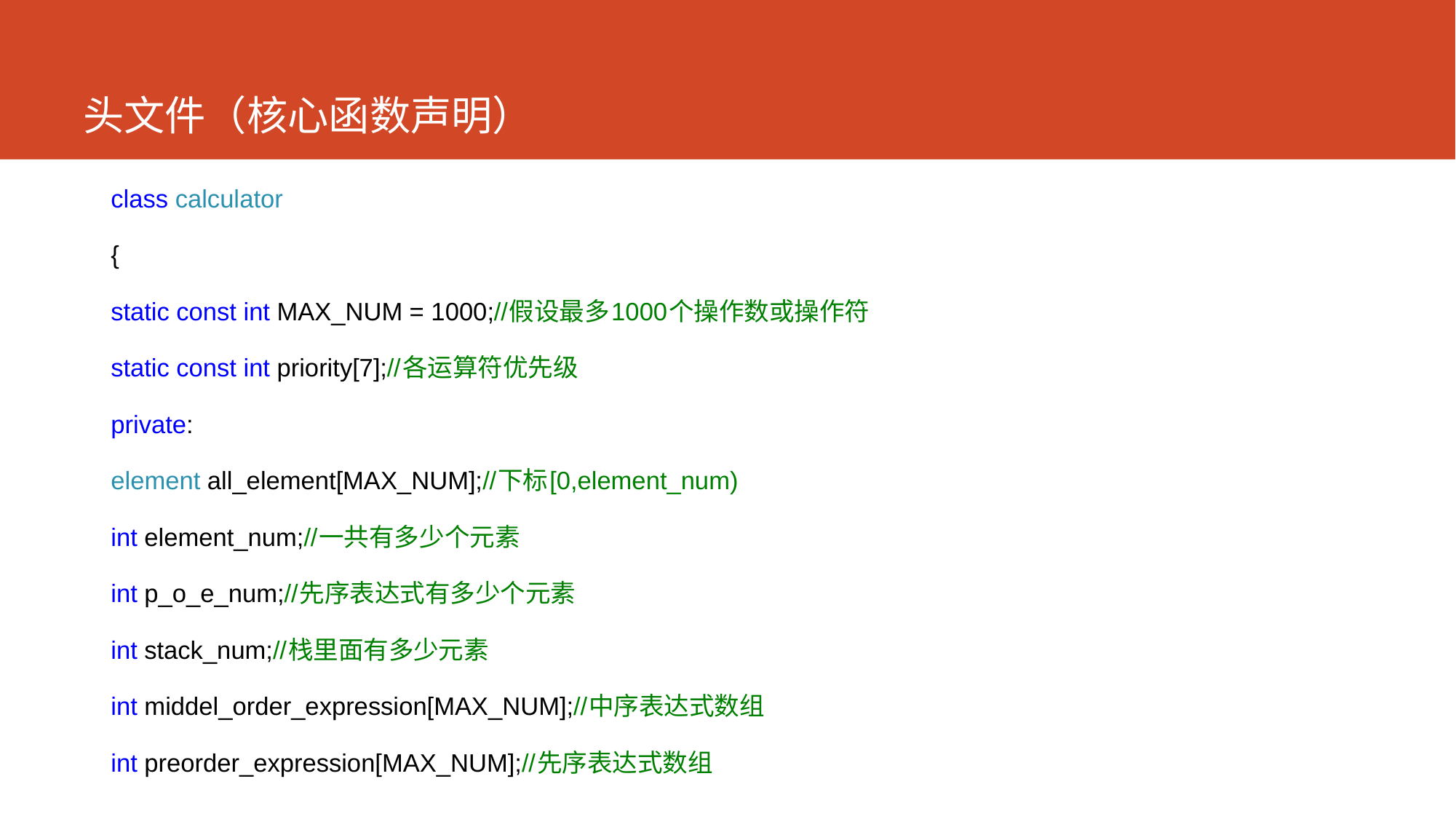

# 头文件（核心函数声明）
class calculator
{
static const int MAX_NUM = 1000;//假设最多1000个操作数或操作符
static const int priority[7];//各运算符优先级
private:
element all_element[MAX_NUM];//下标[0,element_num)
int element_num;//一共有多少个元素
int p_o_e_num;//先序表达式有多少个元素
int stack_num;//栈里面有多少元素
int middel_order_expression[MAX_NUM];//中序表达式数组
int preorder_expression[MAX_NUM];//先序表达式数组